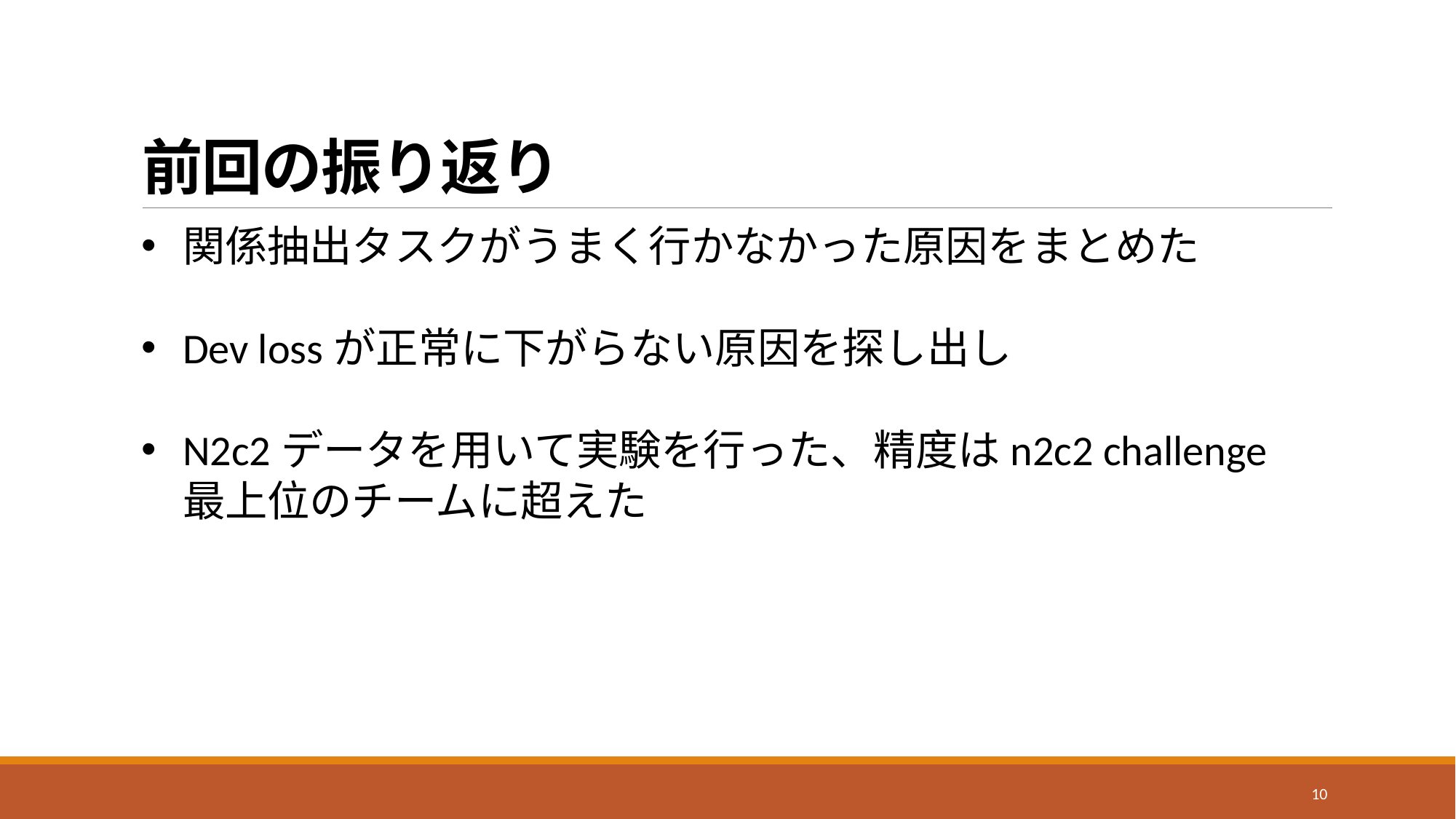

# 前回の振り返り
関係抽出タスクがうまく行かなかった原因をまとめた

Dev lossが正常に下がらない原因を探し出し

N2c2データを用いて実験を行った、精度はn2c2 challenge最上位のチームに超えた

10